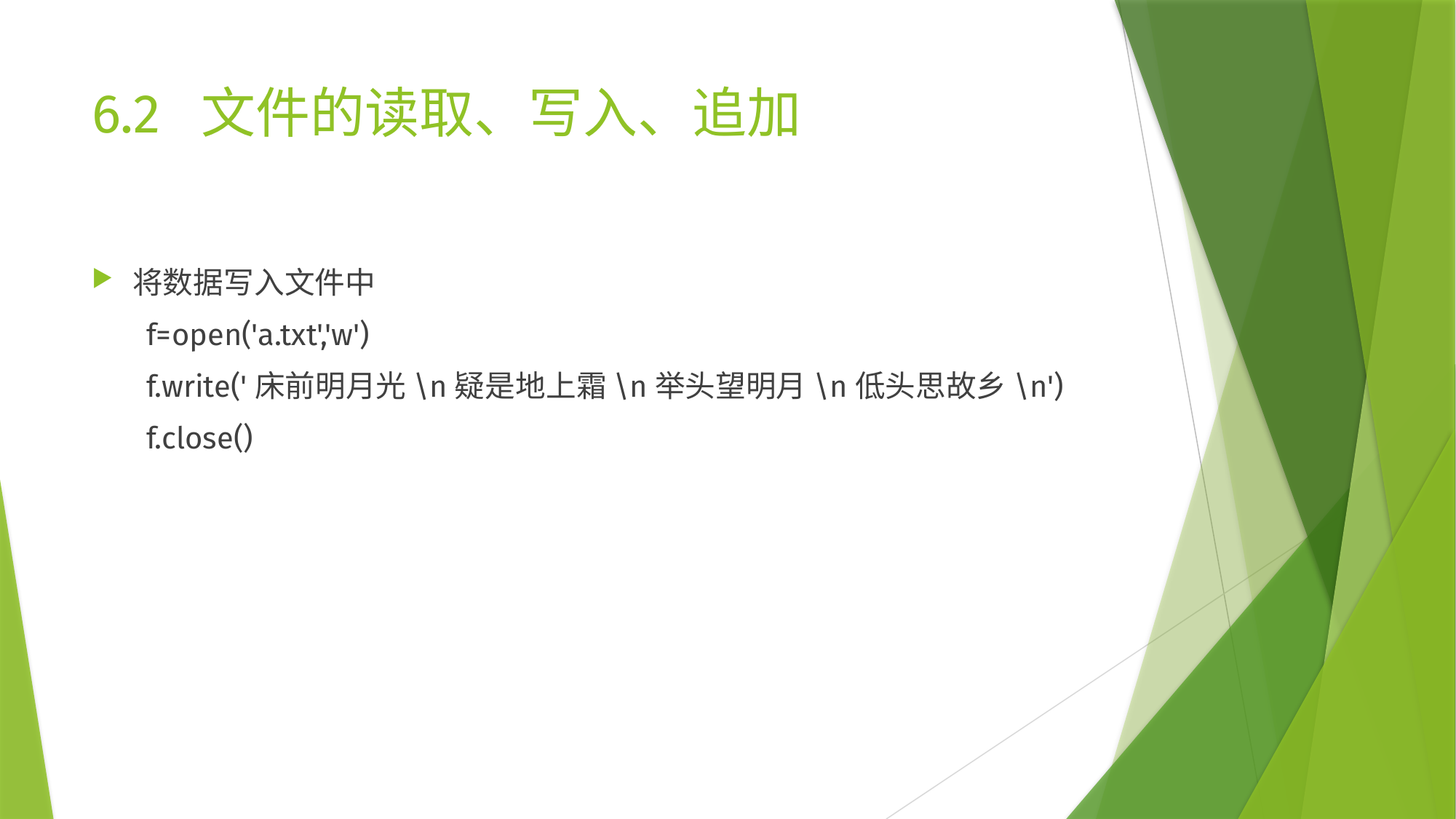

# 6.2	文件的读取、写入、追加
将数据写入文件中
f=open('a.txt','w')
f.write('床前明月光\n疑是地上霜\n举头望明月\n低头思故乡\n')
f.close()